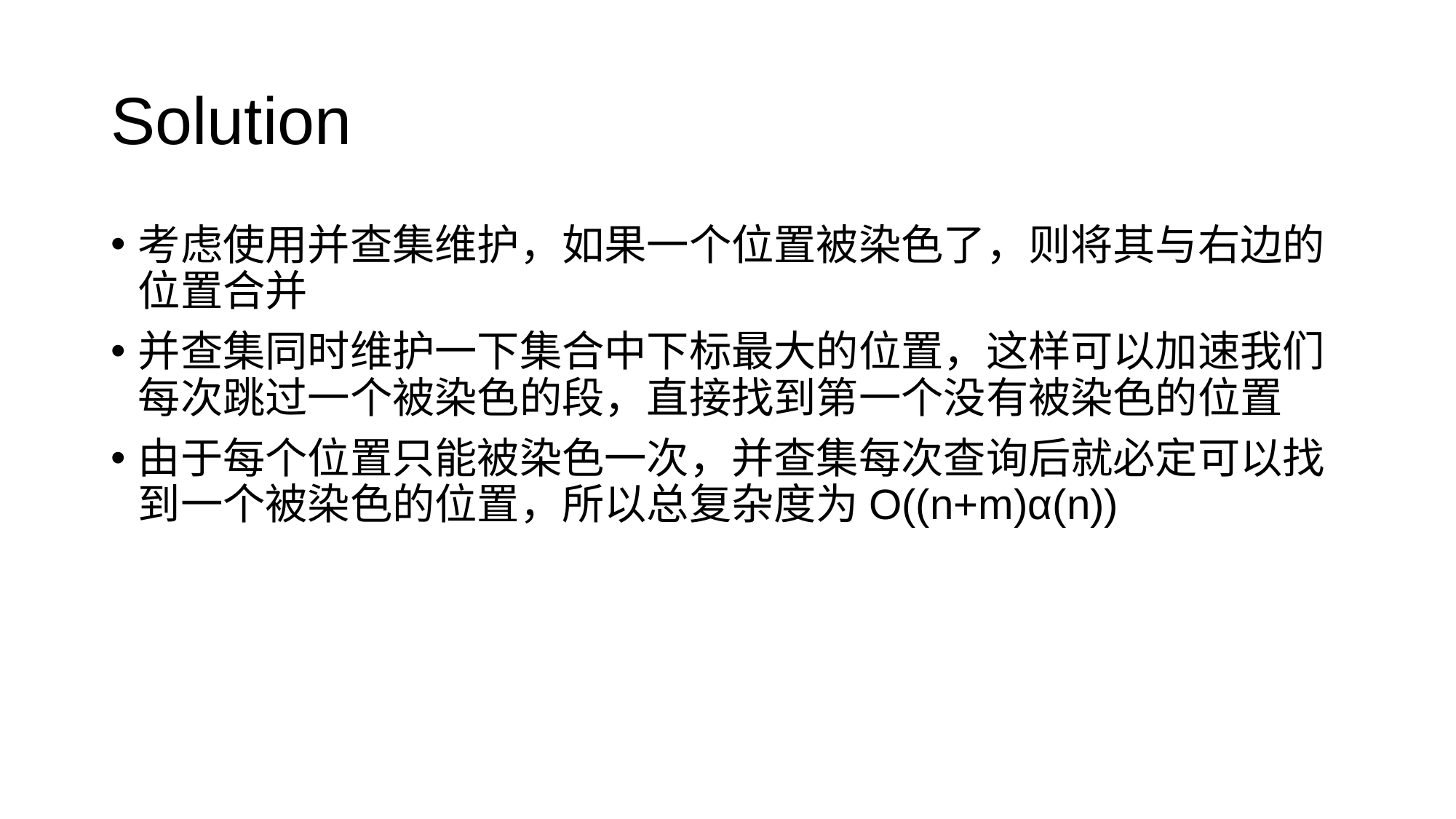

# Solution
考虑使用并查集维护，如果一个位置被染色了，则将其与右边的位置合并
并查集同时维护一下集合中下标最大的位置，这样可以加速我们每次跳过一个被染色的段，直接找到第一个没有被染色的位置
由于每个位置只能被染色一次，并查集每次查询后就必定可以找到一个被染色的位置，所以总复杂度为O((n+m)α(n))